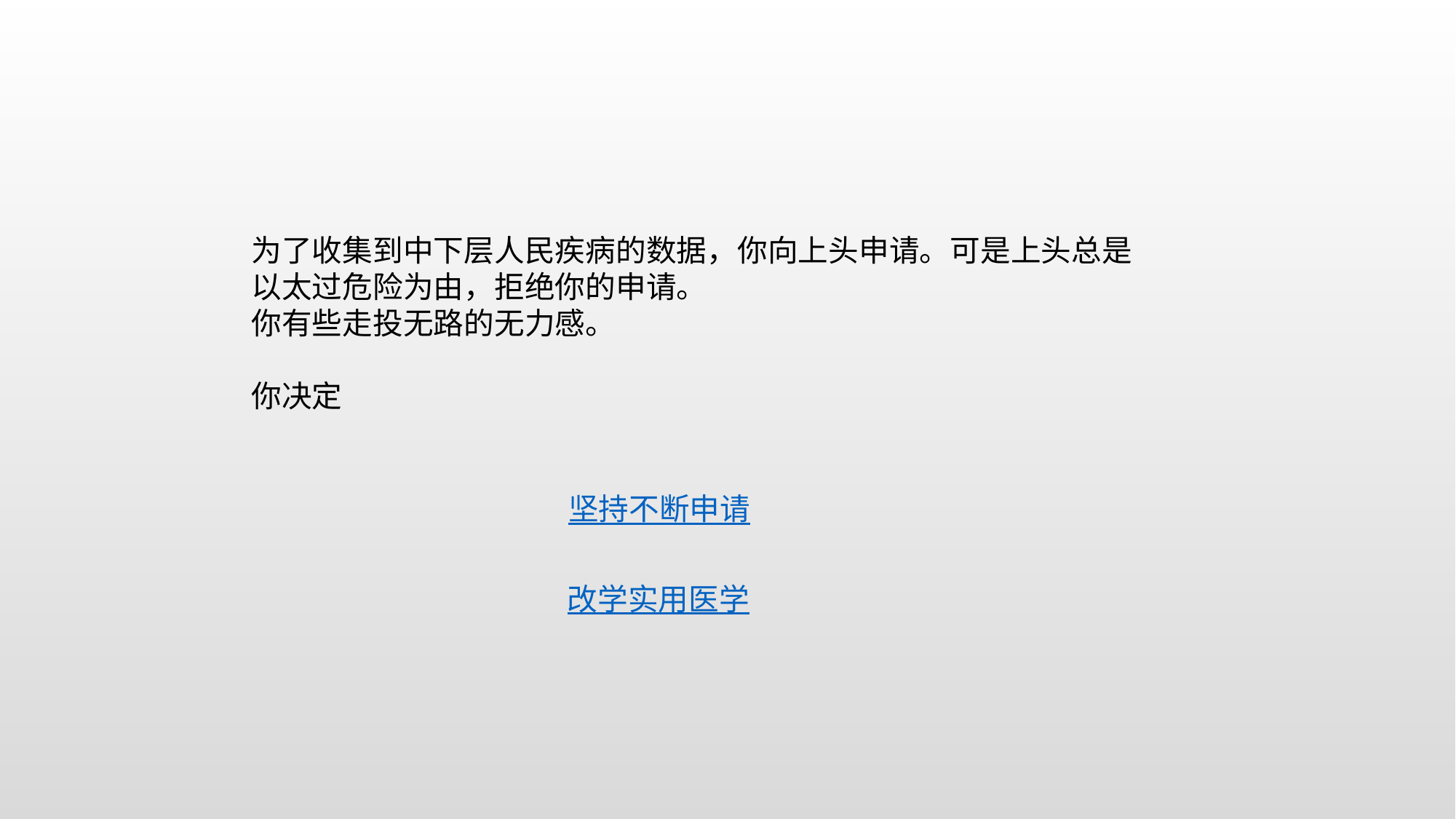

为了收集到中下层人民疾病的数据，你向上头申请。可是上头总是以太过危险为由，拒绝你的申请。
你有些走投无路的无力感。

你决定
坚持不断申请
改学实用医学